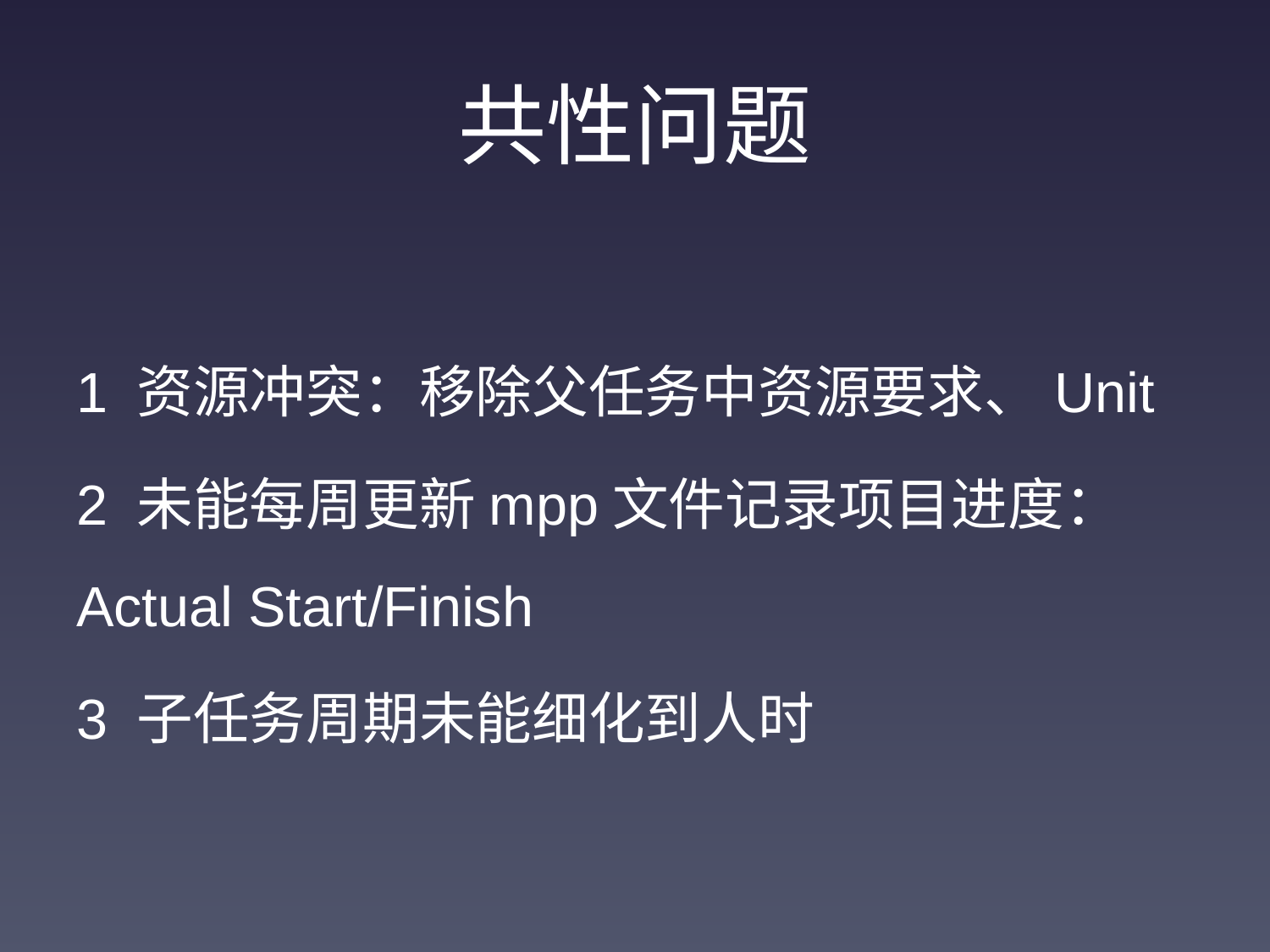

# 共性问题
1 资源冲突：移除父任务中资源要求、Unit
2 未能每周更新mpp文件记录项目进度：Actual Start/Finish
3 子任务周期未能细化到人时